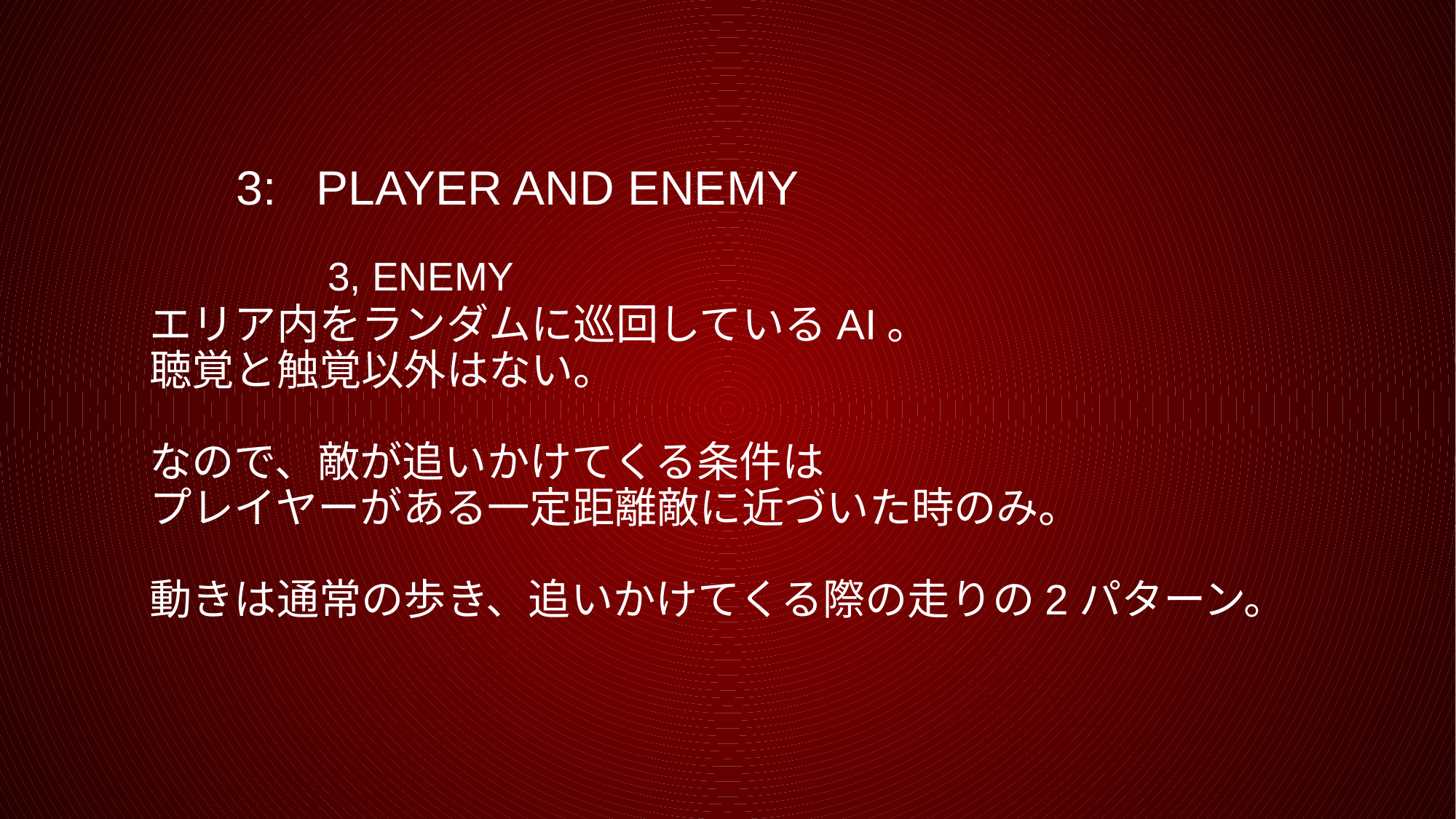

# 3:   PLAYER AND ENEMY 3, ENEMY
エリア内をランダムに巡回しているAI。
聴覚と触覚以外はない。

なので、敵が追いかけてくる条件は
プレイヤーがある一定距離敵に近づいた時のみ。

動きは通常の歩き、追いかけてくる際の走りの2パターン。